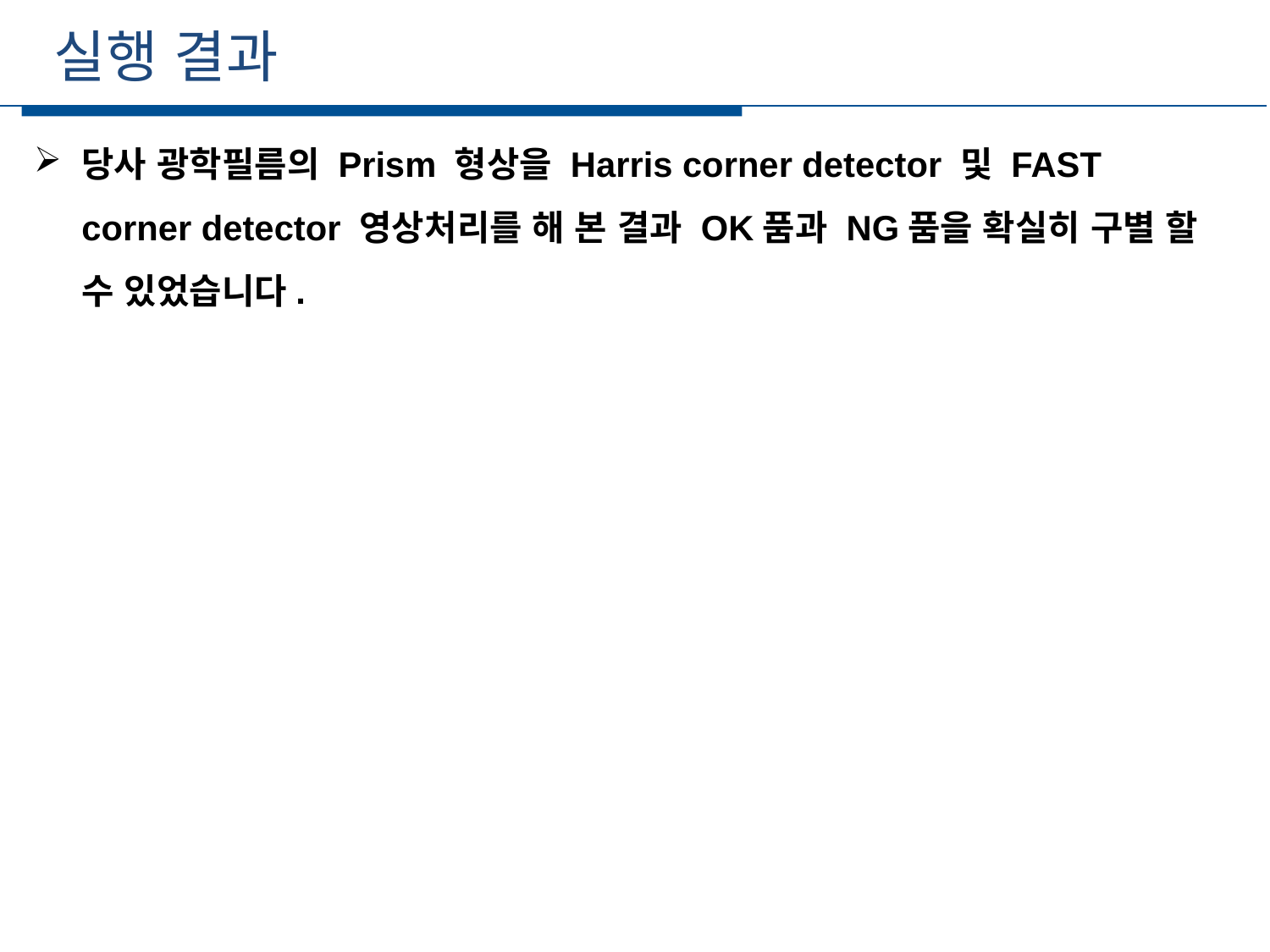

실행 결과
세부일정

당사 광학필름의 Prism 형상을 Harris corner detector 및 FAST corner detector 영상처리를 해 본 결과 OK품과 NG품을 확실히 구별 할 수 있었습니다.